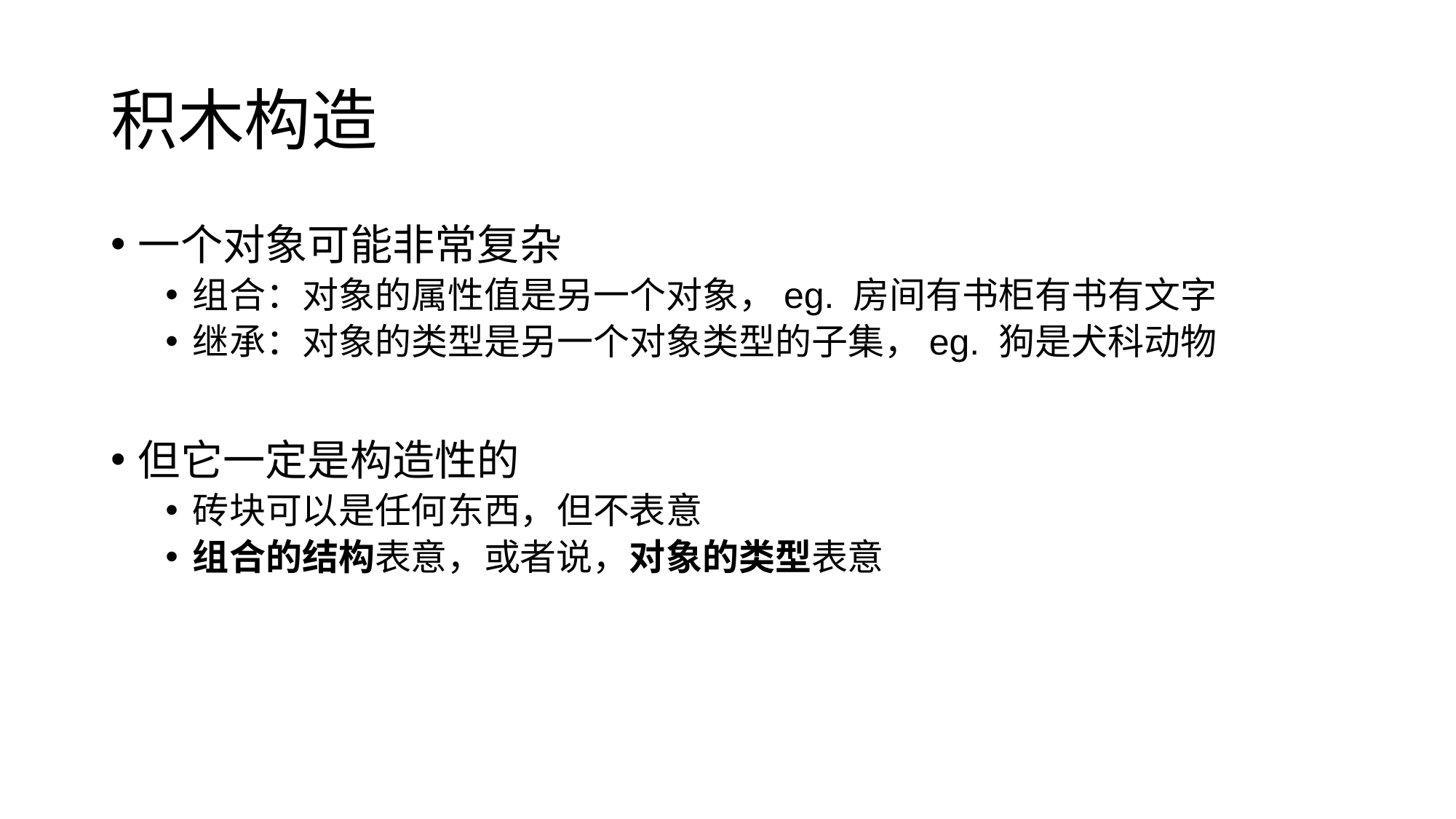

# 积木构造
一个对象可能非常复杂
组合：对象的属性值是另一个对象，eg. 房间有书柜有书有文字
继承：对象的类型是另一个对象类型的子集，eg. 狗是犬科动物

但它一定是构造性的
砖块可以是任何东西，但不表意
组合的结构表意，或者说，对象的类型表意